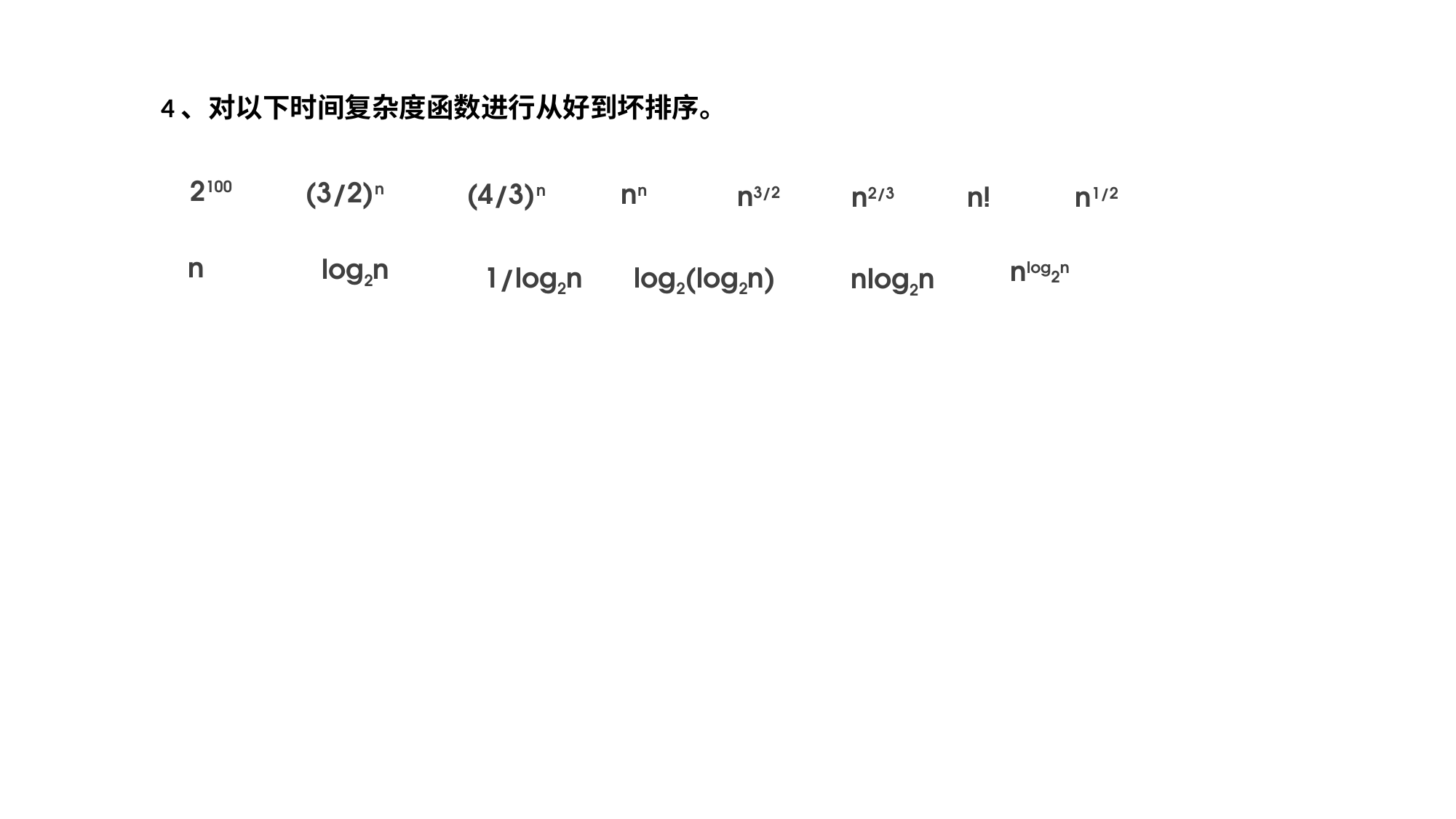

4、对以下时间复杂度函数进行从好到坏排序。
2100
(3/2)n
(4/3)n
nn
n3/2
n2/3
n!
n1/2
n
log2n
nlog2n
1/log2n
log2(log2n)
nlog2n